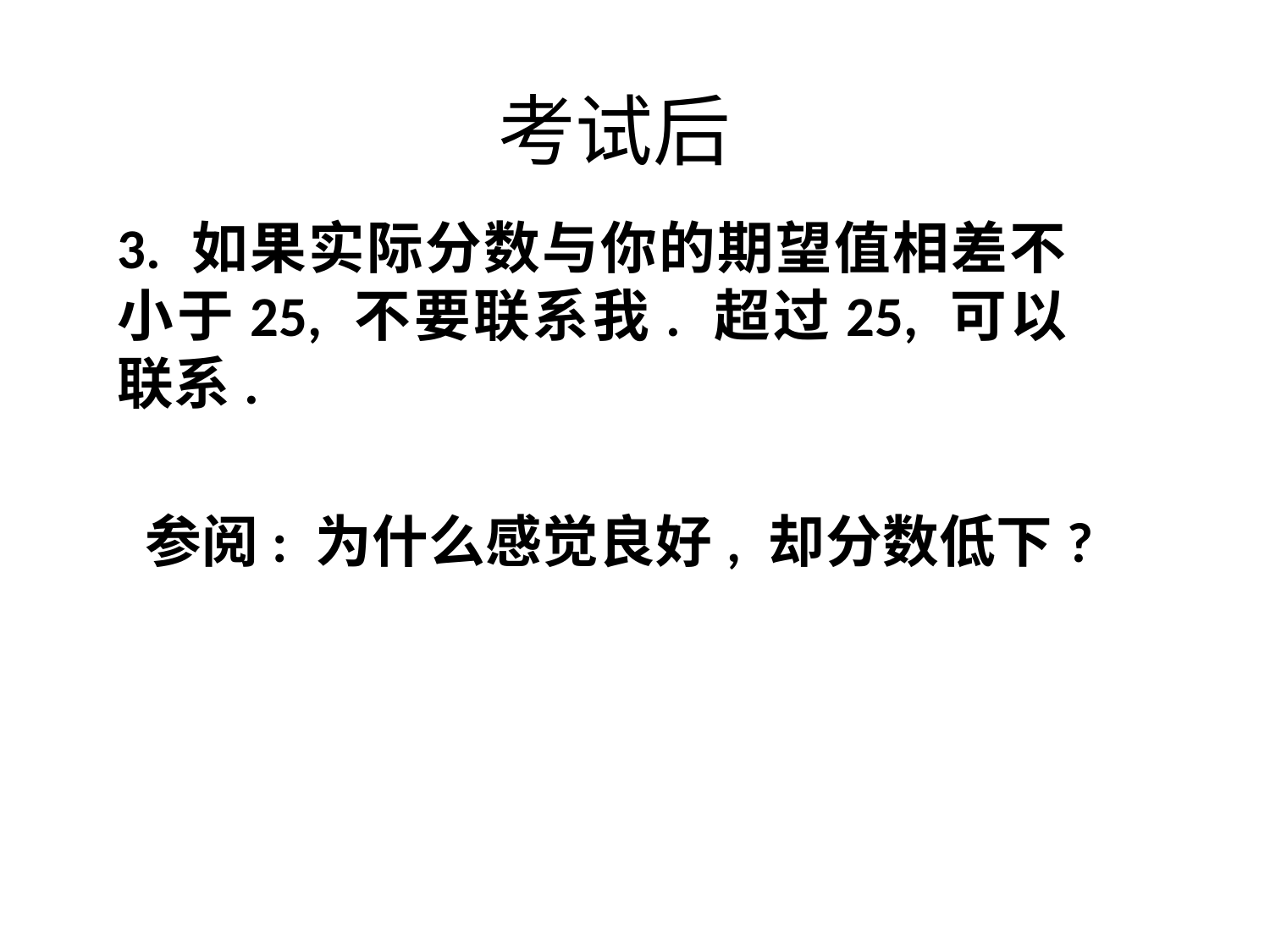

# 考试后
3. 如果实际分数与你的期望值相差不小于25, 不要联系我. 超过25, 可以联系.

 参阅: 为什么感觉良好, 却分数低下?